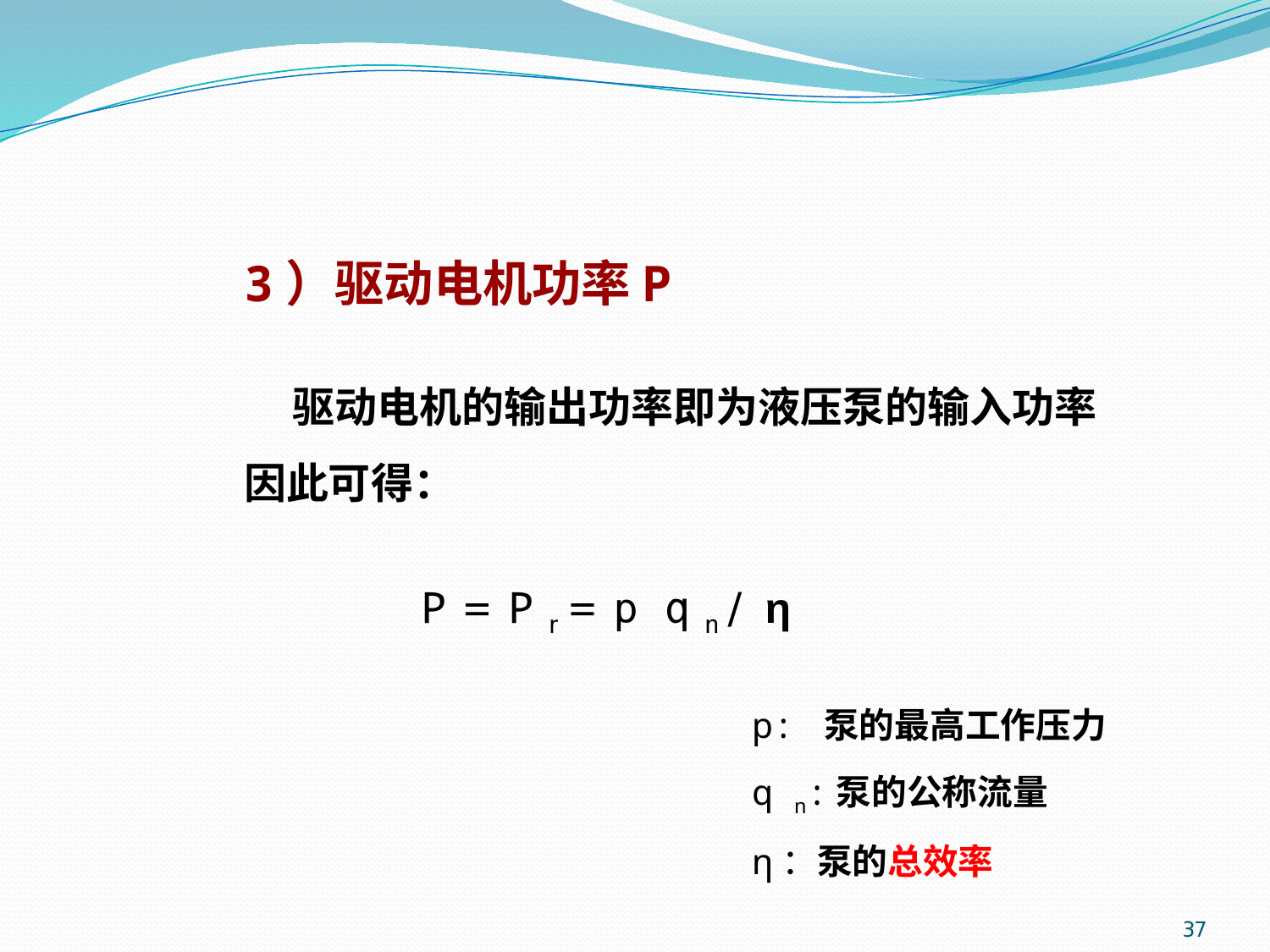

3）驱动电机功率P
    驱动电机的输出功率即为液压泵的输入功率因此可得：
       P = P r = p  q n / η
                        p: 泵的最高工作压力
                        q n:泵的公称流量
                        η：泵的总效率

37